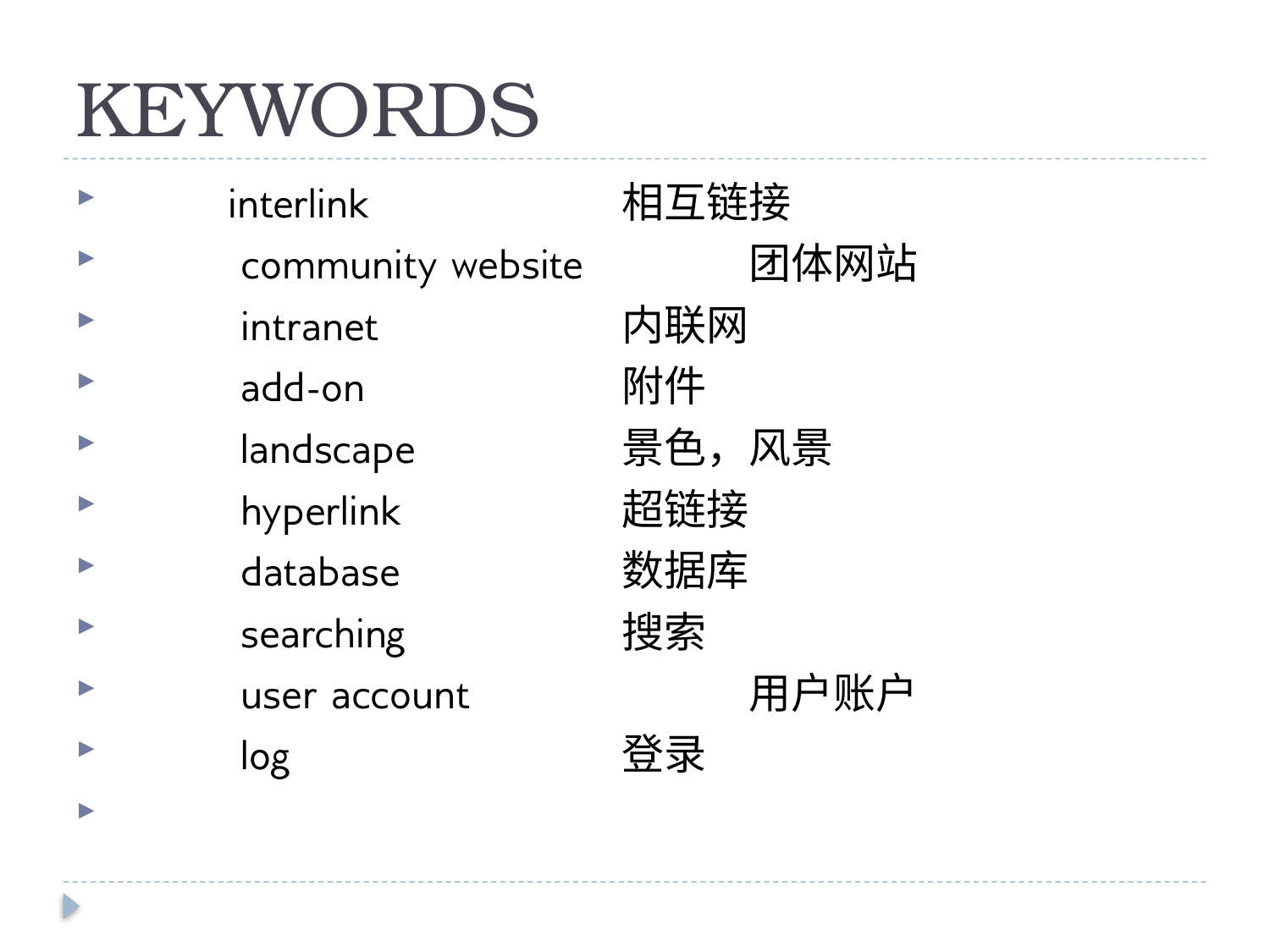

# KEYWORDS
         interlink                	相互链接
	community website       	团体网站
	intranet                	内联网
	add-on                 	附件
	landscape               	景色，风景
	hyperlink               	超链接
	database                	数据库
	searching               	搜索
	user account            	用户账户
	log                    	登录